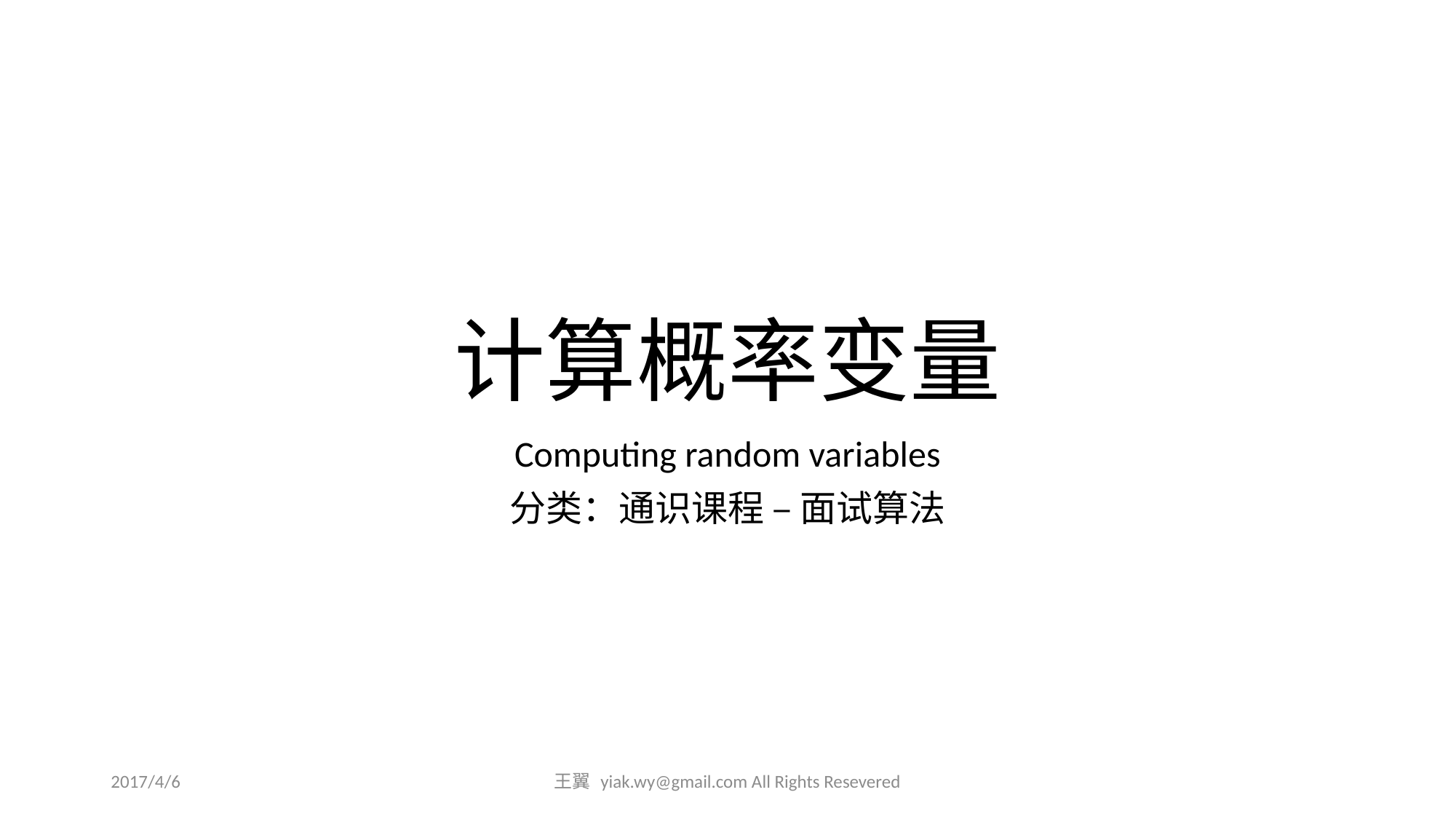

# 计算概率变量
Computing random variables
分类：通识课程 – 面试算法

2017/4/6
王翼 yiak.wy@gmail.com All Rights Resevered